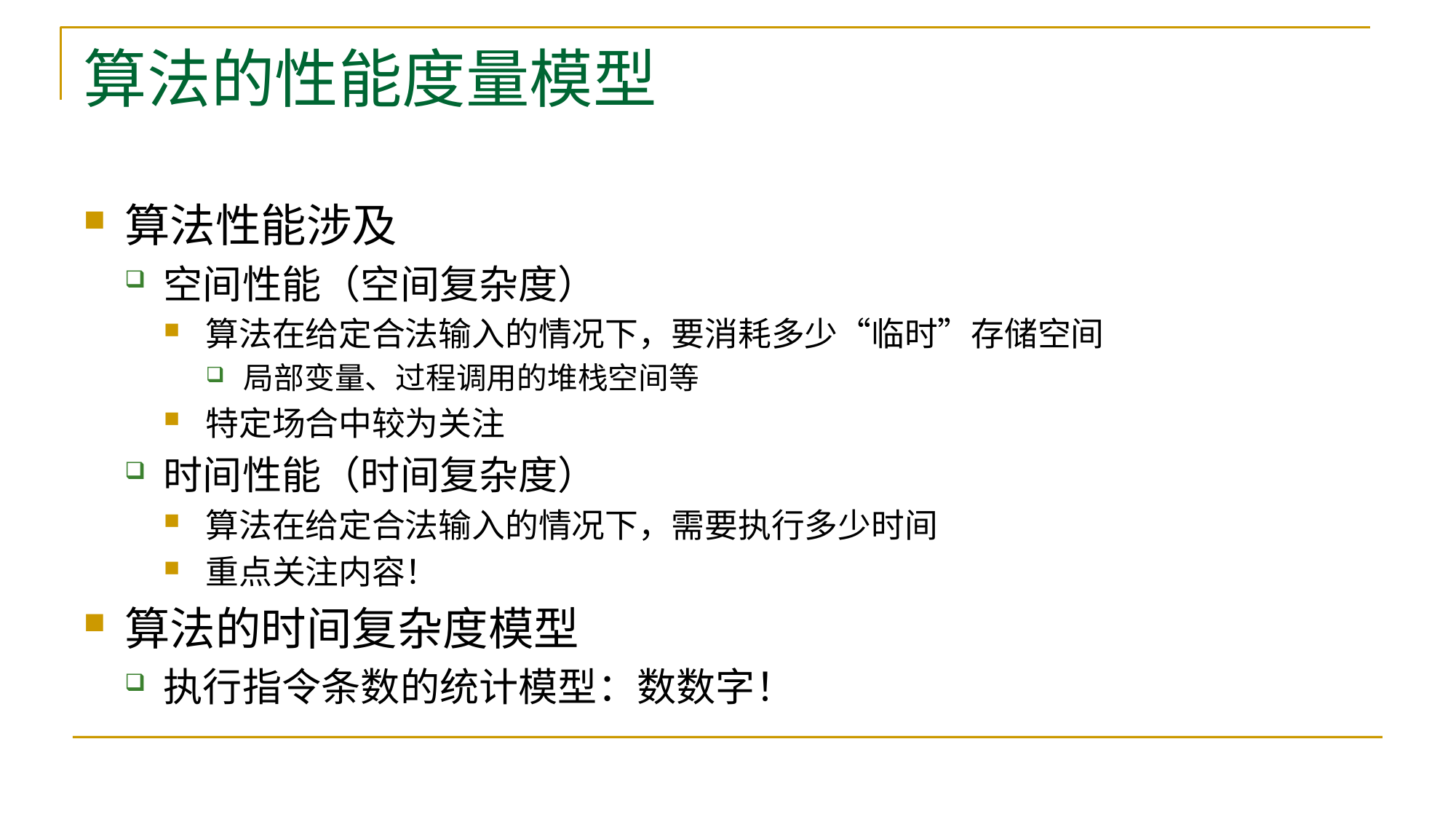

# 算法的性能度量模型
算法性能涉及
空间性能（空间复杂度）
算法在给定合法输入的情况下，要消耗多少“临时”存储空间
局部变量、过程调用的堆栈空间等
特定场合中较为关注
时间性能（时间复杂度）
算法在给定合法输入的情况下，需要执行多少时间
重点关注内容！
算法的时间复杂度模型
执行指令条数的统计模型：数数字！